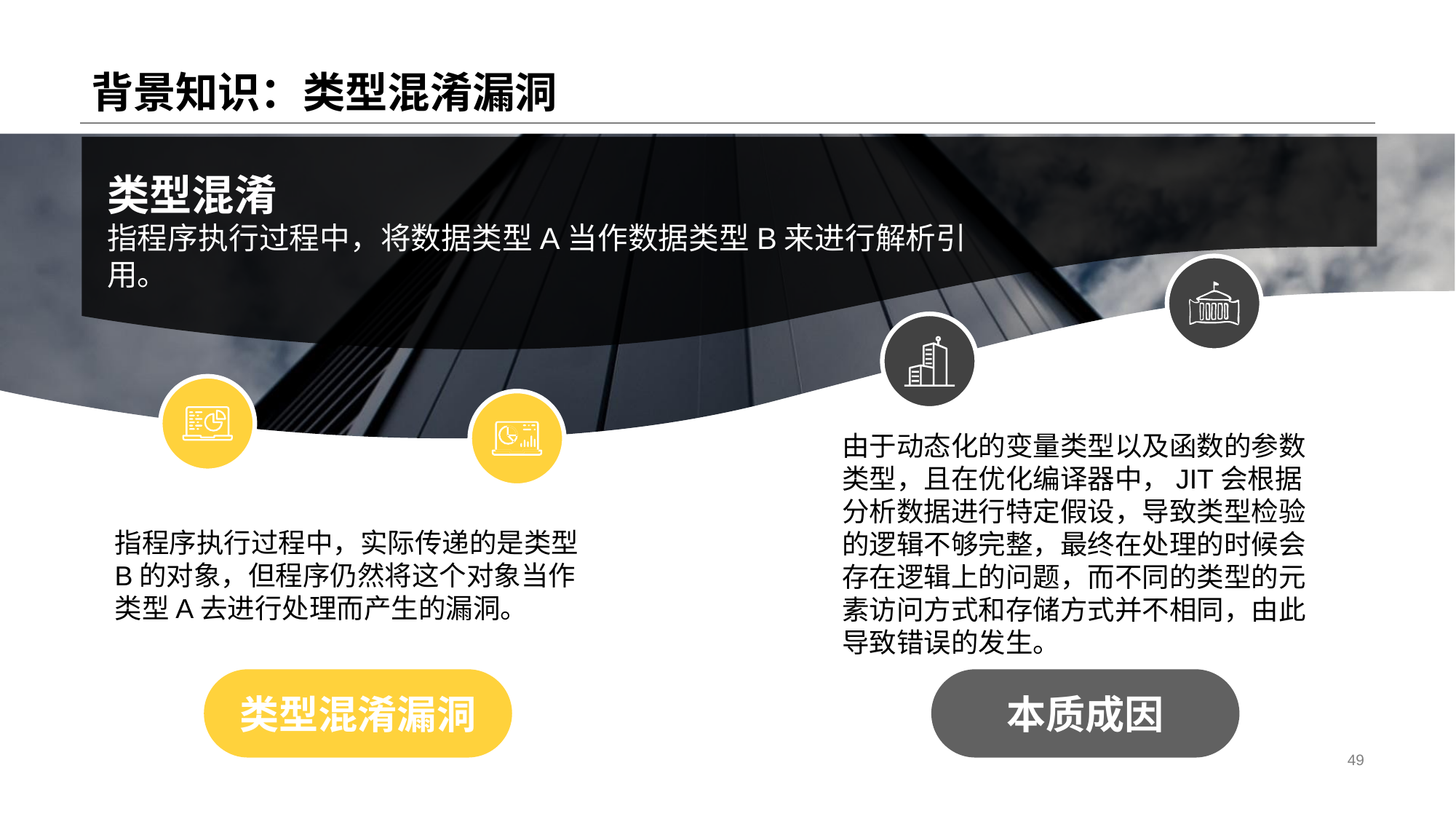

# 背景知识：类型混淆漏洞

类型混淆
指程序执行过程中，将数据类型A当作数据类型B来进行解析引用。

由于动态化的变量类型以及函数的参数类型，且在优化编译器中，JIT会根据分析数据进行特定假设，导致类型检验的逻辑不够完整，最终在处理的时候会存在逻辑上的问题，而不同的类型的元素访问方式和存储方式并不相同，由此导致错误的发生。
指程序执行过程中，实际传递的是类型B的对象，但程序仍然将这个对象当作类型A去进行处理而产生的漏洞。
本质成因
类型混淆漏洞
49